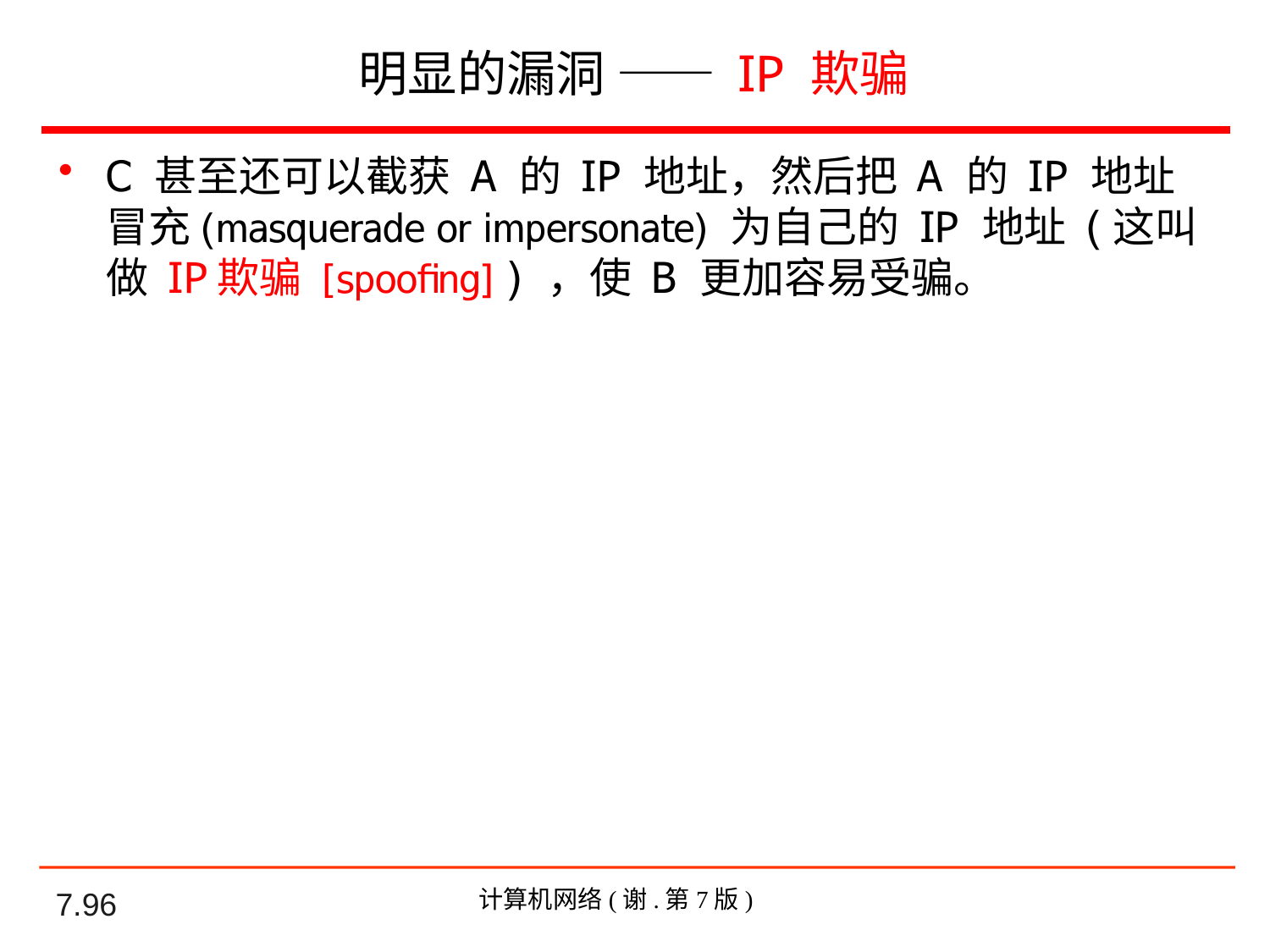

# 明显的漏洞 —— IP 欺骗
C 甚至还可以截获 A 的 IP 地址，然后把 A 的 IP 地址冒充(masquerade or impersonate) 为自己的 IP 地址 (这叫做 IP欺骗 [spoofing] ) ，使 B 更加容易受骗。